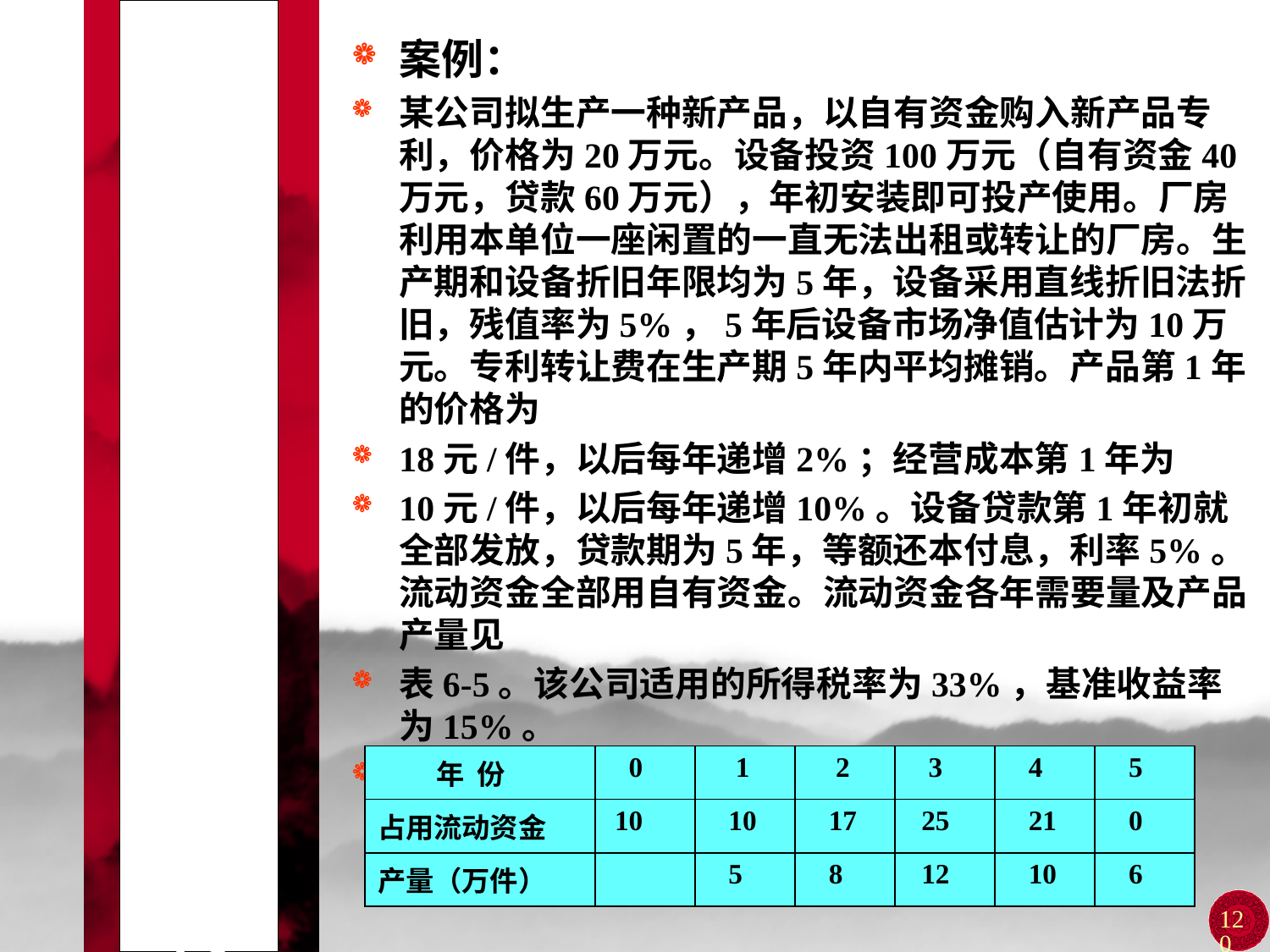

# 第四节    项目的偿债能力分析
案例：
某公司拟生产一种新产品，以自有资金购入新产品专利，价格为20万元。设备投资100万元（自有资金40万元，贷款60万元），年初安装即可投产使用。厂房利用本单位一座闲置的一直无法出租或转让的厂房。生产期和设备折旧年限均为5年，设备采用直线折旧法折旧，残值率为5%，5年后设备市场净值估计为10万元。专利转让费在生产期5年内平均摊销。产品第1年的价格为
18元/件，以后每年递增2%；经营成本第1年为
10元/件，以后每年递增10%。设备贷款第1年初就全部发放，贷款期为5年，等额还本付息，利率5%。流动资金全部用自有资金。流动资金各年需要量及产品产量见
表6-5。该公司适用的所得税率为33%，基准收益率为15%。
           表6-5      流动资金需要量及产品产量

| 年 份 | 0 | 1 | 2 | 3 | 4 | 5 |
| --- | --- | --- | --- | --- | --- | --- |
| 占用流动资金 | 10 | 10 | 17 | 25 | 21 | 0 |
| 产量（万件） |  | 5 | 8 | 12 | 10 | 6 |
120